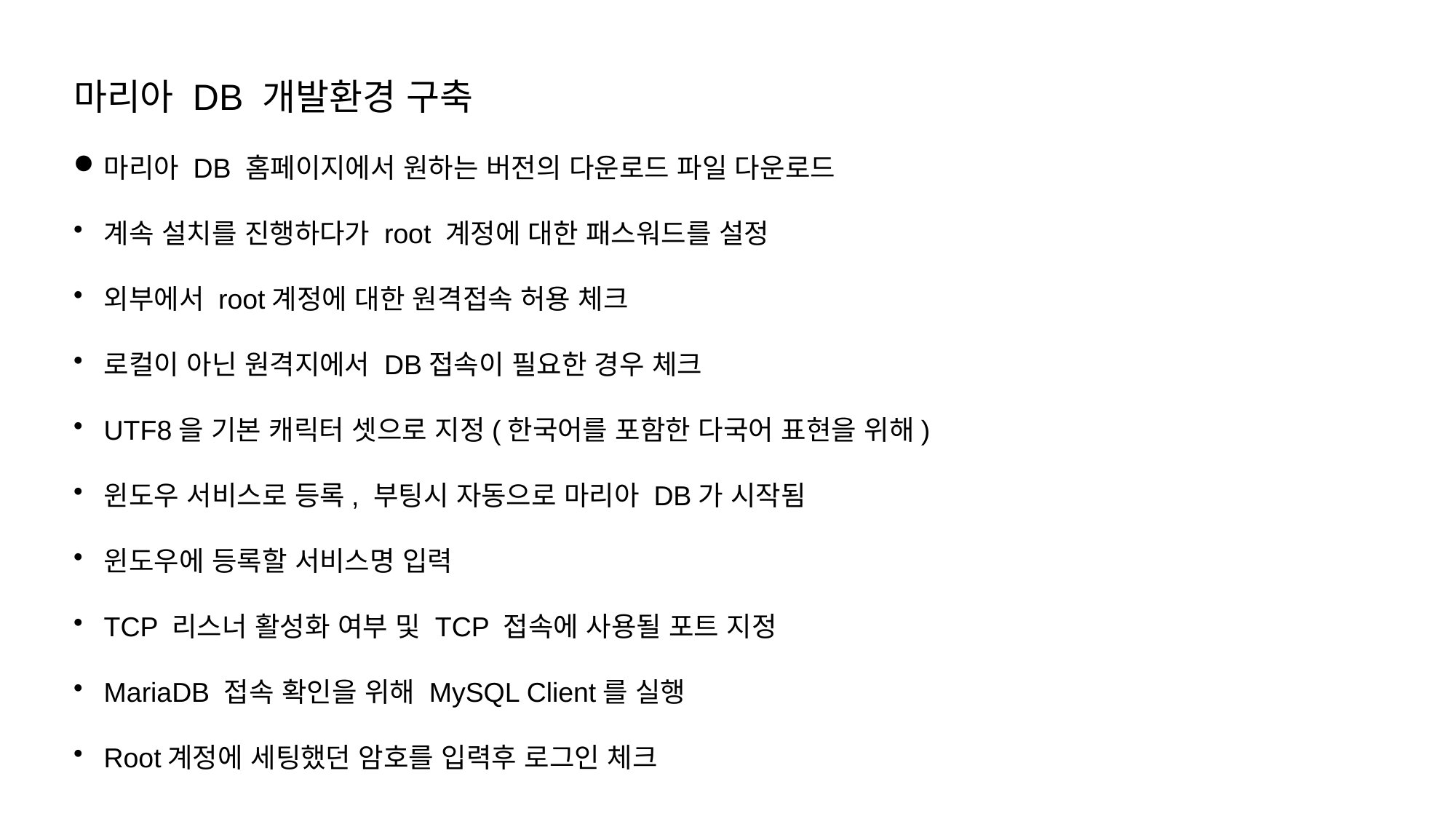

마리아 DB 개발환경 구축

마리아 DB 홈페이지에서 원하는 버전의 다운로드 파일 다운로드

계속 설치를 진행하다가 root 계정에 대한 패스워드를 설정

외부에서 root계정에 대한 원격접속 허용 체크

로컬이 아닌 원격지에서 DB접속이 필요한 경우 체크

UTF8을 기본 캐릭터 셋으로 지정(한국어를 포함한 다국어 표현을 위해)

윈도우 서비스로 등록, 부팅시 자동으로 마리아 DB가 시작됨

윈도우에 등록할 서비스명 입력

TCP 리스너 활성화 여부 및 TCP 접속에 사용될 포트 지정

MariaDB 접속 확인을 위해 MySQL Client를 실행

Root계정에 세팅했던 암호를 입력후 로그인 체크